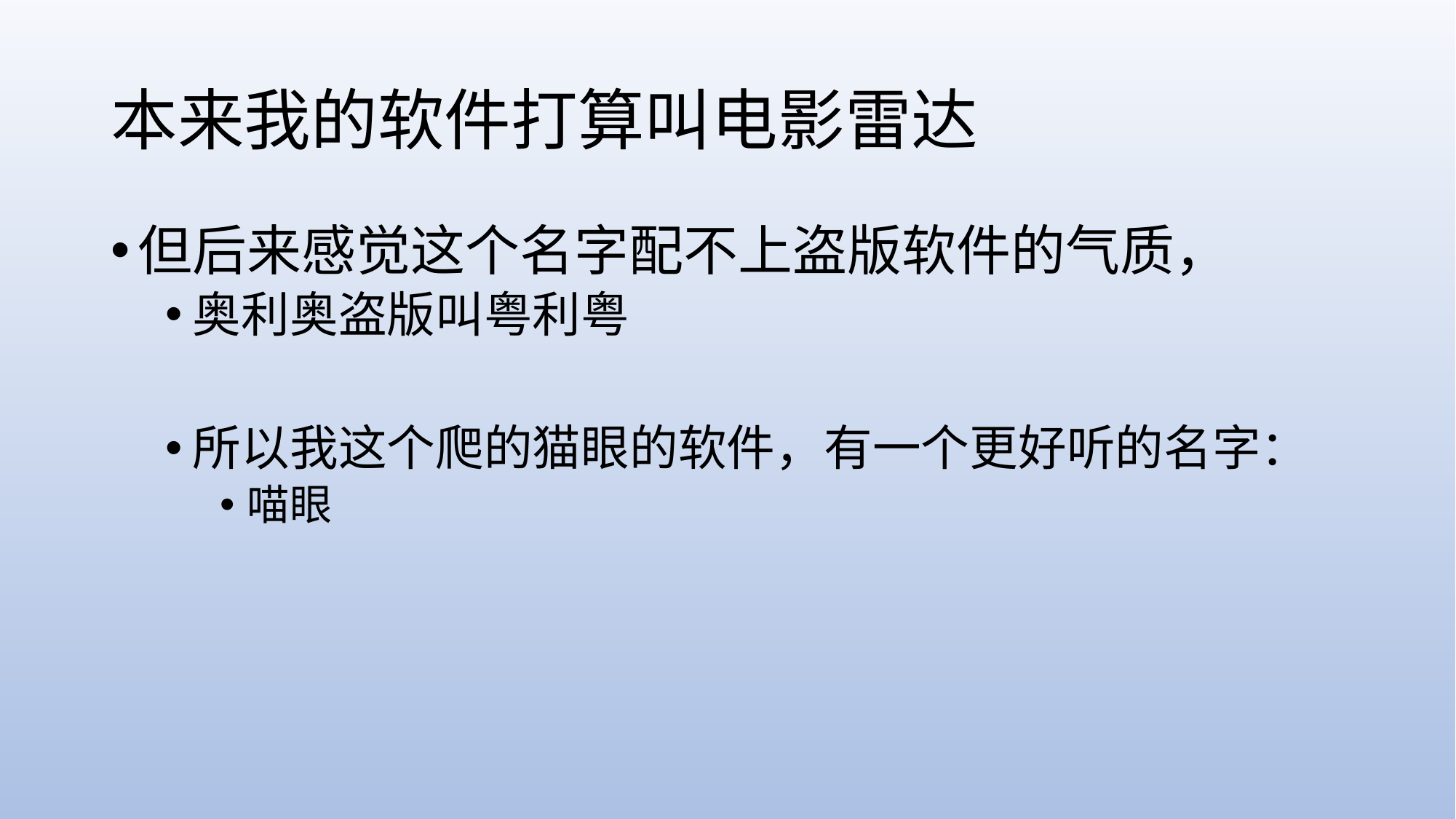

# 本来我的软件打算叫电影雷达
但后来感觉这个名字配不上盗版软件的气质，
奥利奥盗版叫粤利粤

所以我这个爬的猫眼的软件，有一个更好听的名字：
喵眼